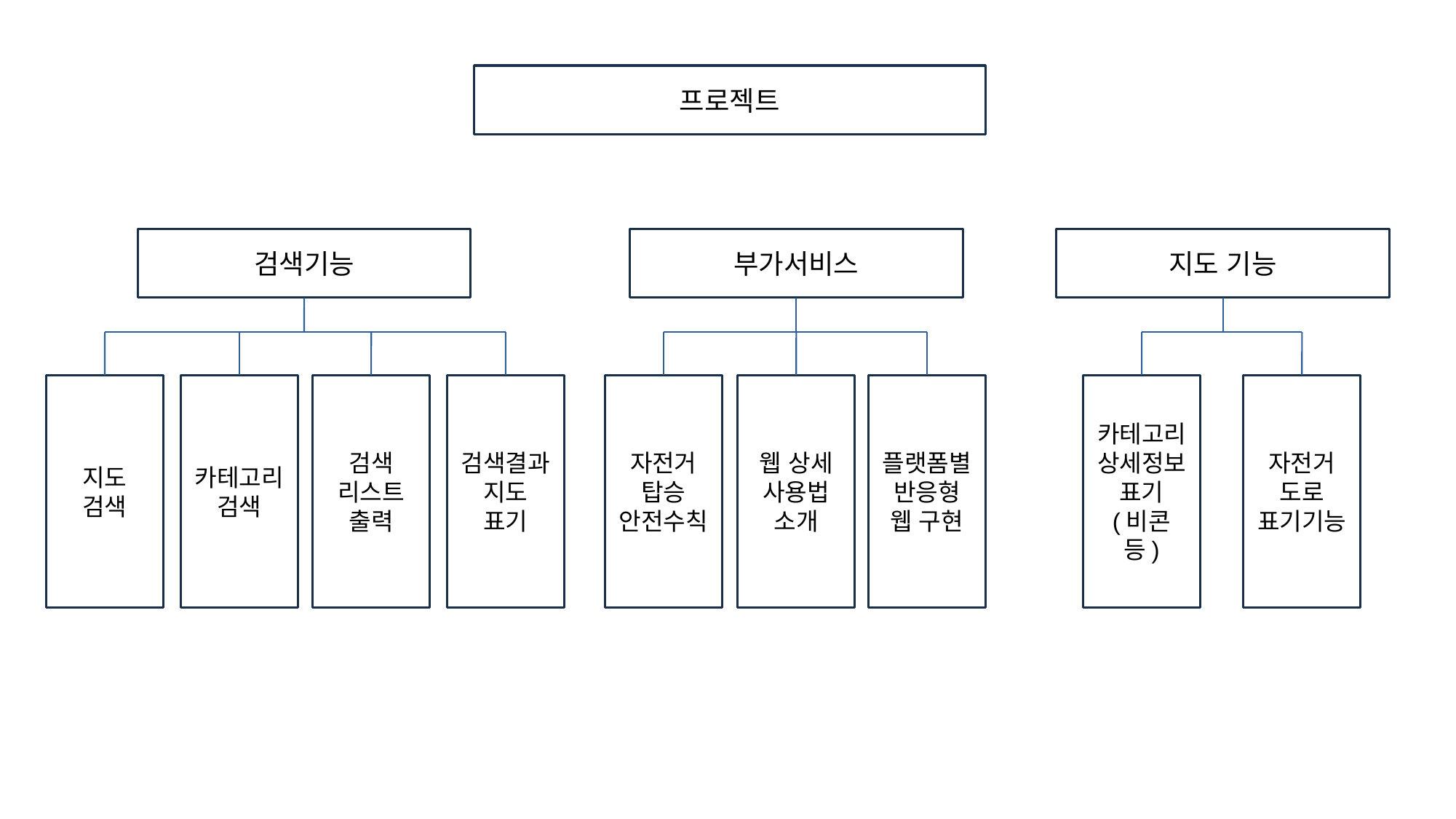

프로젝트
검색기능
부가서비스
지도 기능
웹 상세
사용법
소개
플랫폼별
반응형
웹 구현
지도
검색
카테고리
검색
검색
리스트
출력
검색결과
지도
표기
자전거
탑승
안전수칙
카테고리
상세정보
표기
(비콘 등)
자전거
도로
표기기능